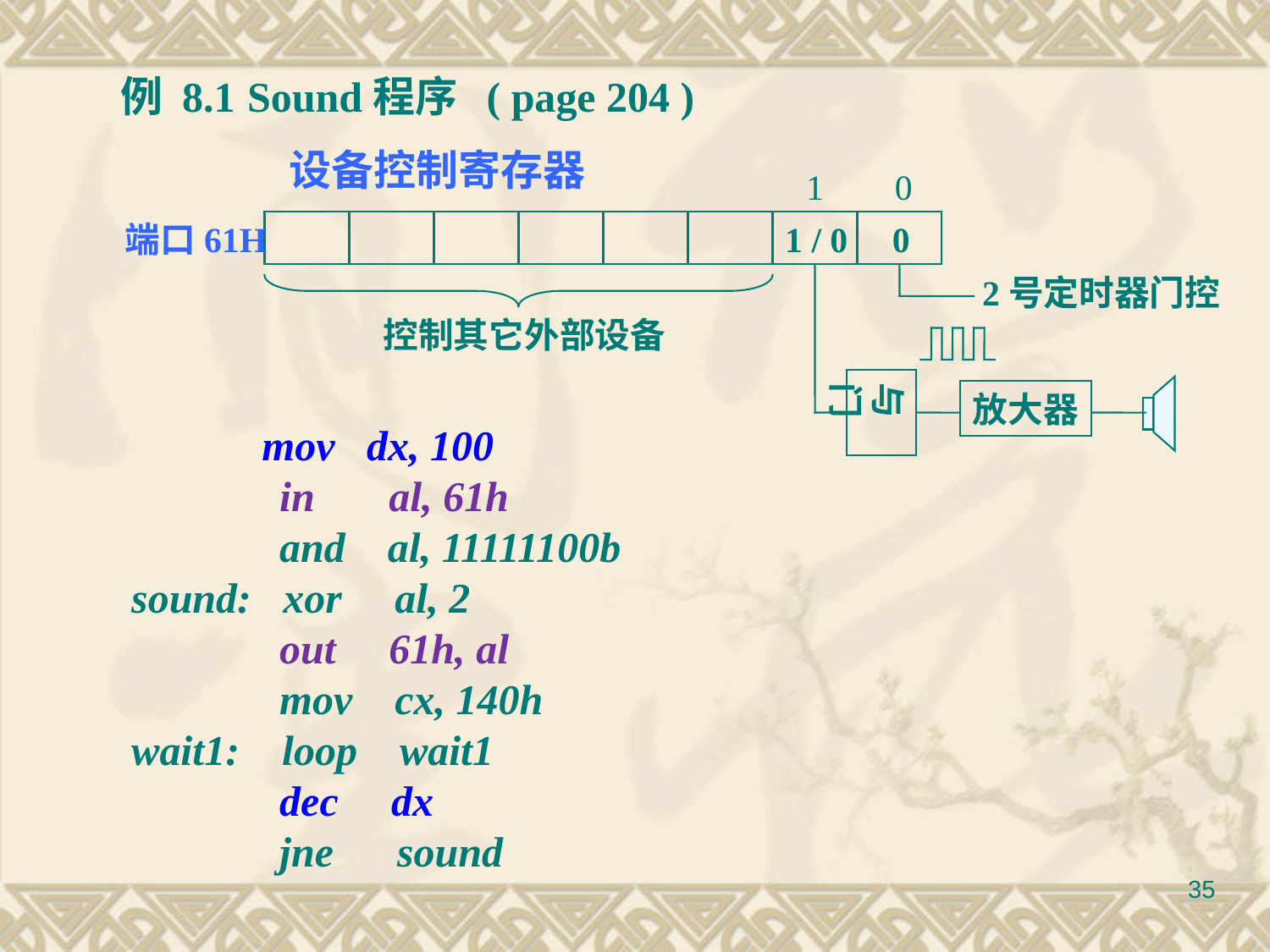

例 8.1	Sound程序  ( page 204 )
设备控制寄存器
1        0
端口61H

1 / 0     0

2号定时器门控

  控制其它外部设备

与门

放大器
           mov   dx, 100
              in       al, 61h
              and    al, 11111100b
sound:   xor     al, 2
              out     61h, al
              mov    cx, 140h
wait1:    loop    wait1
              dec     dx
              jne      sound

35